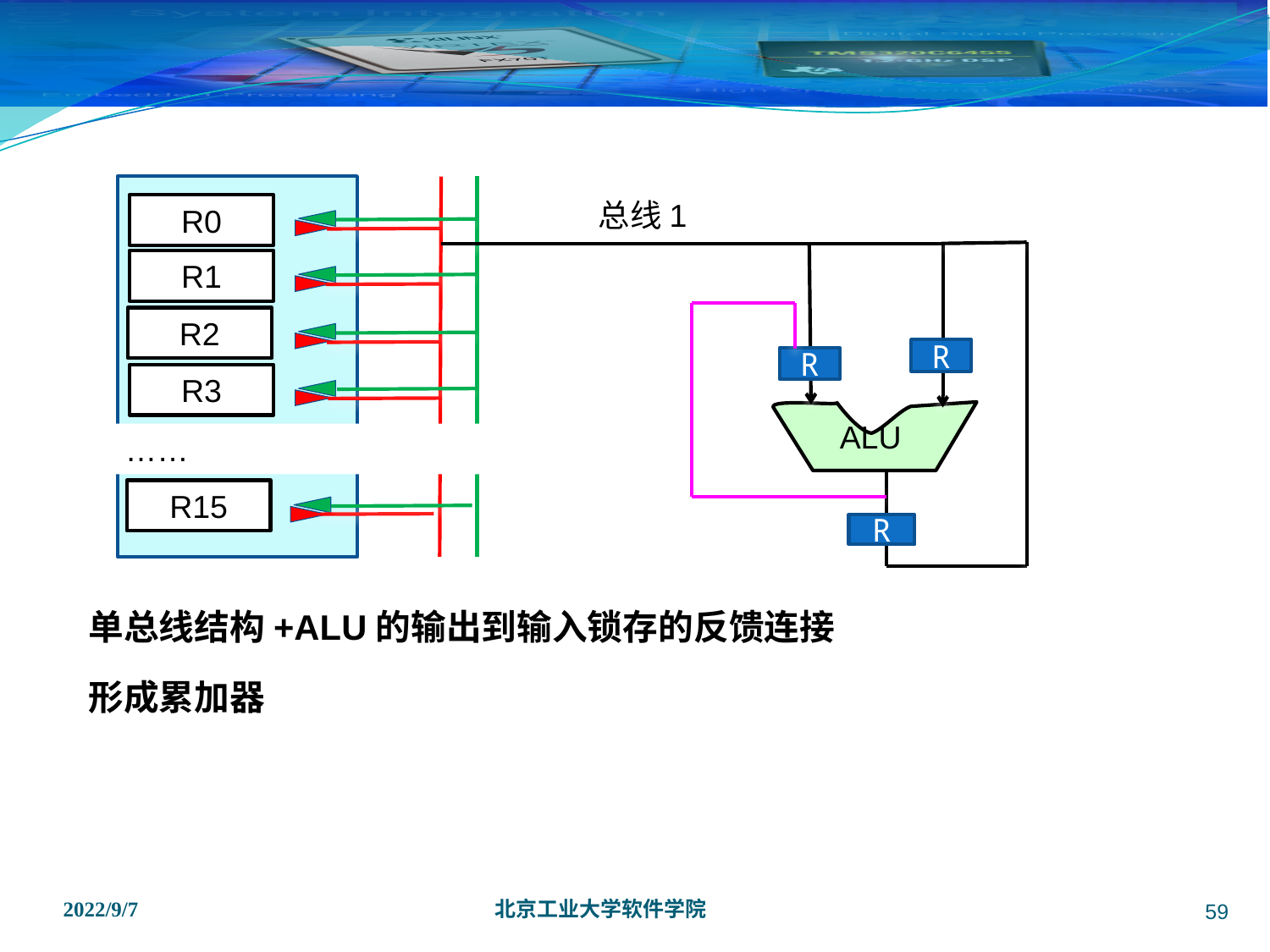

总线1
R0

R1

R2

R
R
R3

ALU
  ……
R15

R
单总线结构+ALU的输出到输入锁存的反馈连接
形成累加器